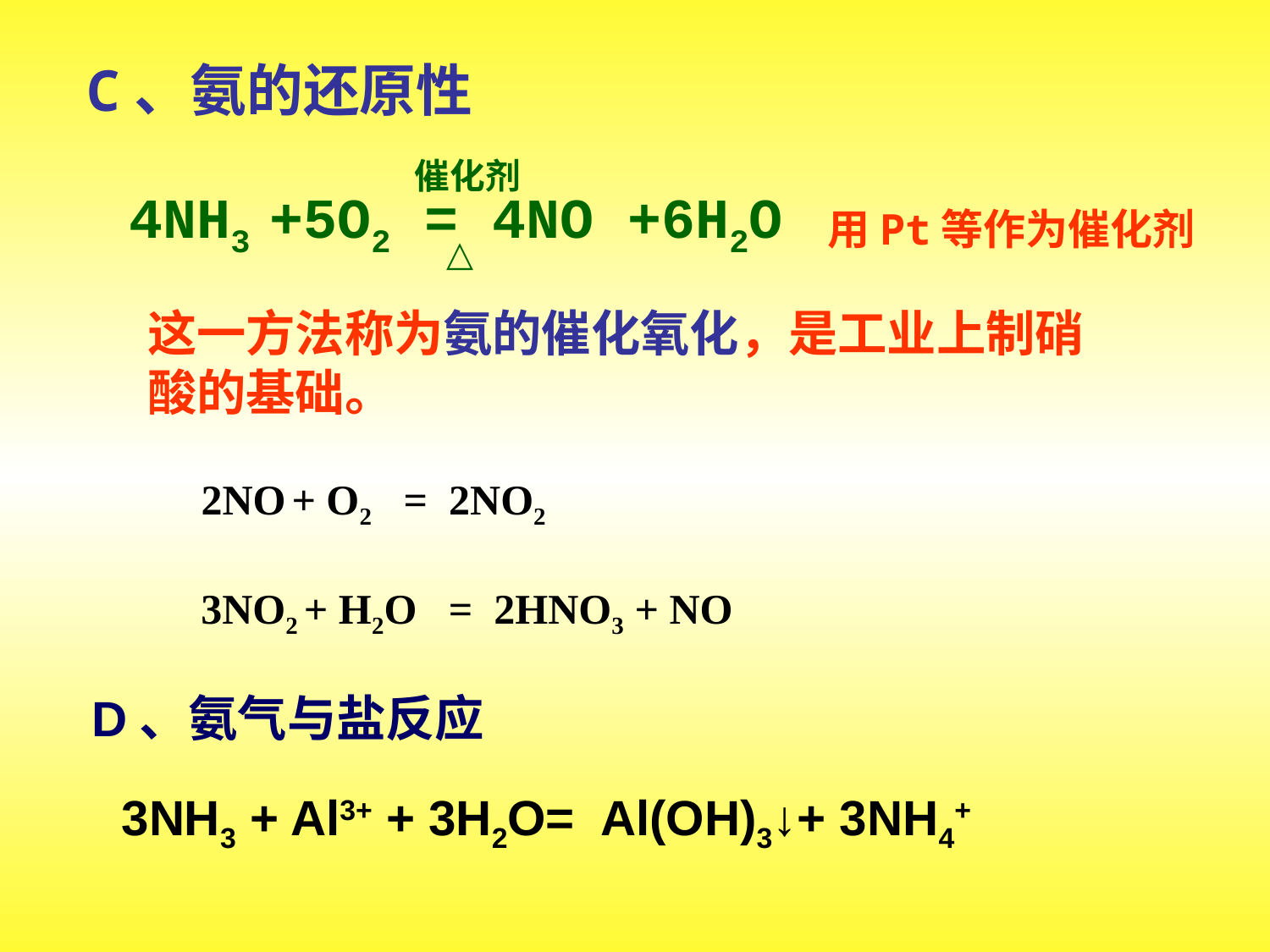

C、氨的还原性
催化剂
4NH3 +5O2 = 4NO +6H2O
△
用Pt等作为催化剂
这一方法称为氨的催化氧化，是工业上制硝酸的基础。
2NO + O2   =  2NO2
3NO2 + H2O   =  2HNO3 + NO
D、氨气与盐反应
3NH3 + Al3+ + 3H2O=  Al(OH)3↓+ 3NH4+